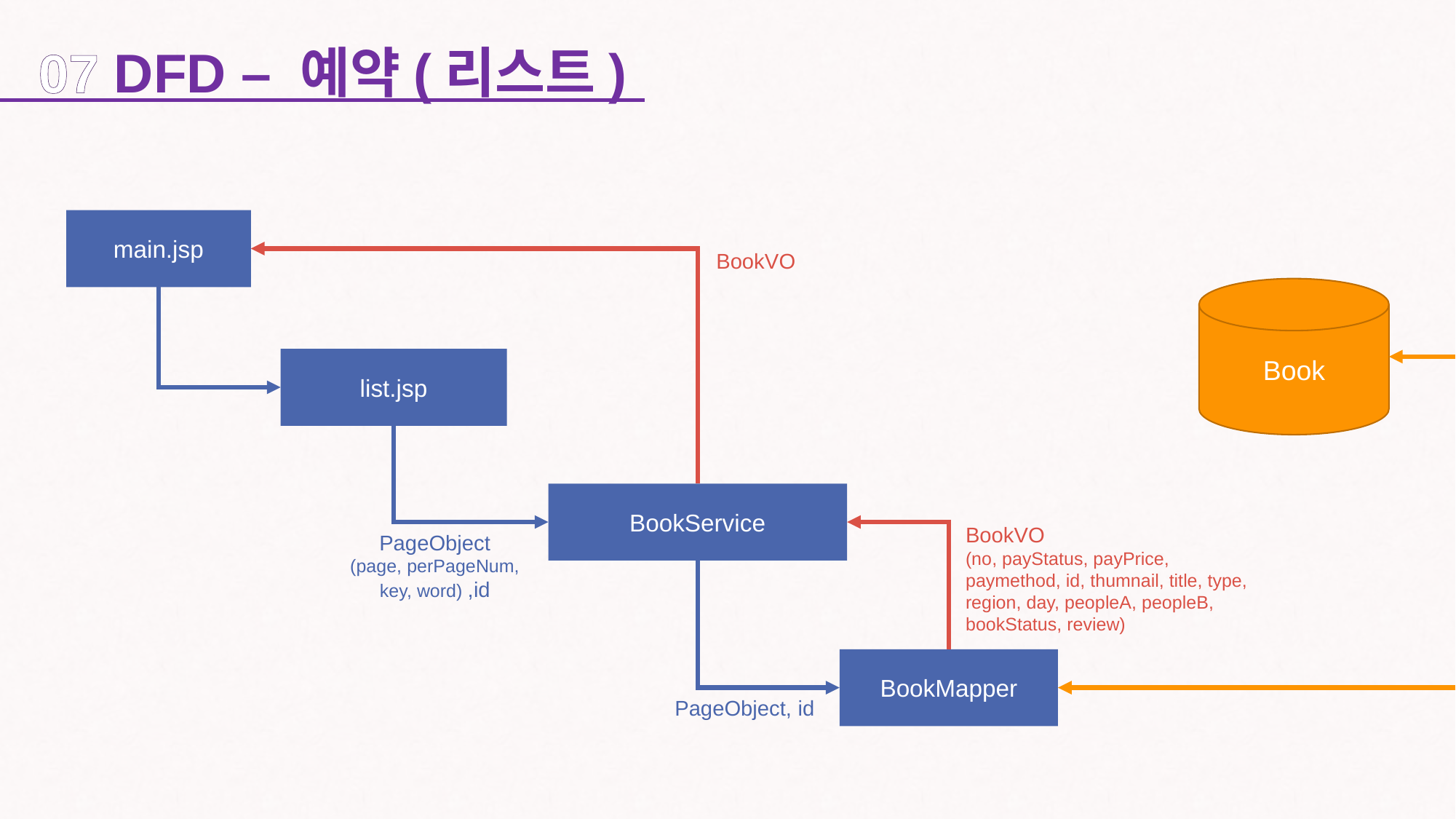

07 DFD – 예약(리스트)
main.jsp
BookVO
Book
list.jsp
BookService
BookVO
(no, payStatus, payPrice, paymethod, id, thumnail, title, type, region, day, peopleA, peopleB, bookStatus, review)
PageObject
(page, perPageNum, key, word) ,id
BookMapper
PageObject, id